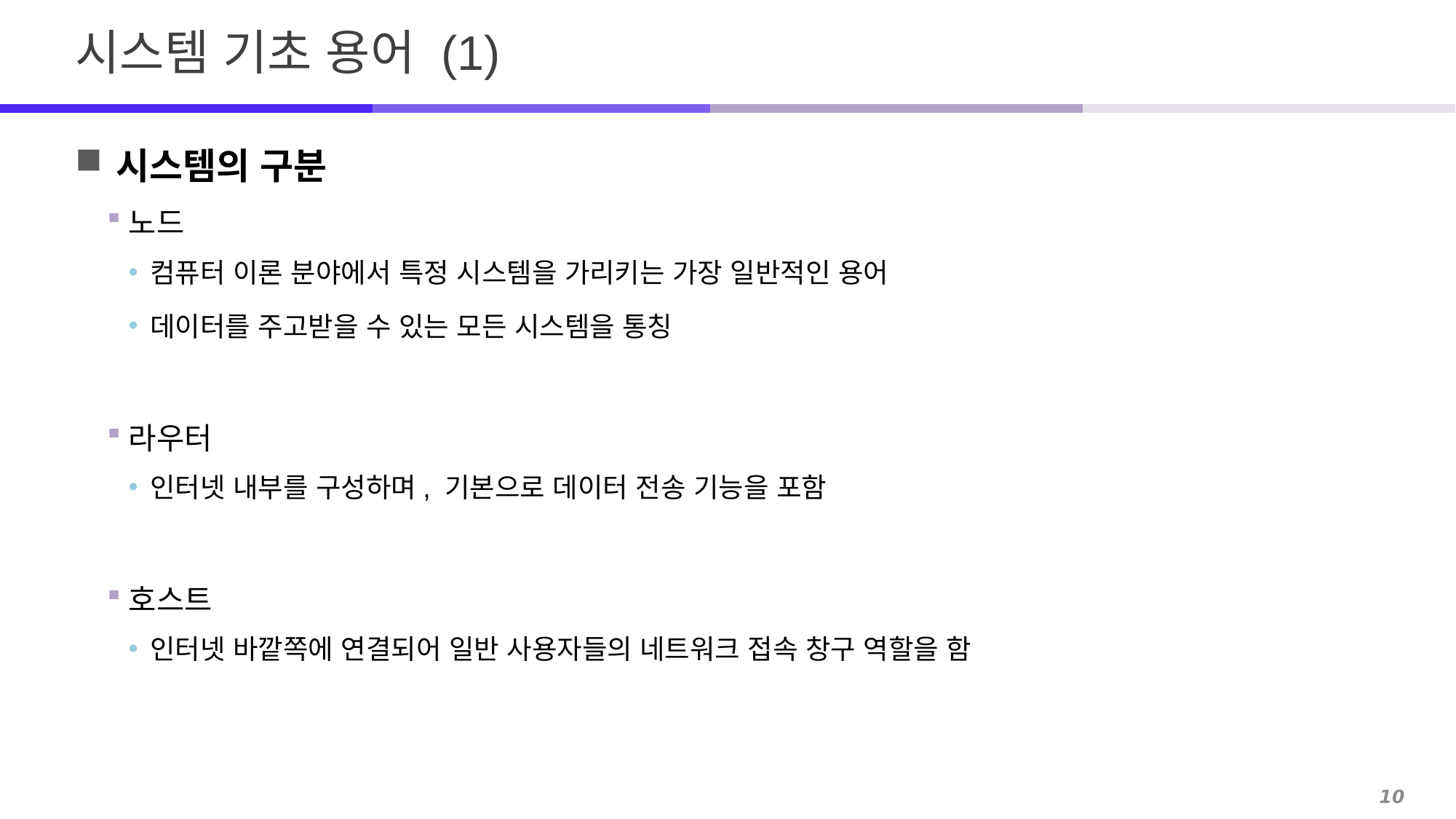

# 시스템 기초 용어 (1)
시스템의 구분
노드
컴퓨터 이론 분야에서 특정 시스템을 가리키는 가장 일반적인 용어
데이터를 주고받을 수 있는 모든 시스템을 통칭

라우터
인터넷 내부를 구성하며, 기본으로 데이터 전송 기능을 포함

호스트
인터넷 바깥쪽에 연결되어 일반 사용자들의 네트워크 접속 창구 역할을 함